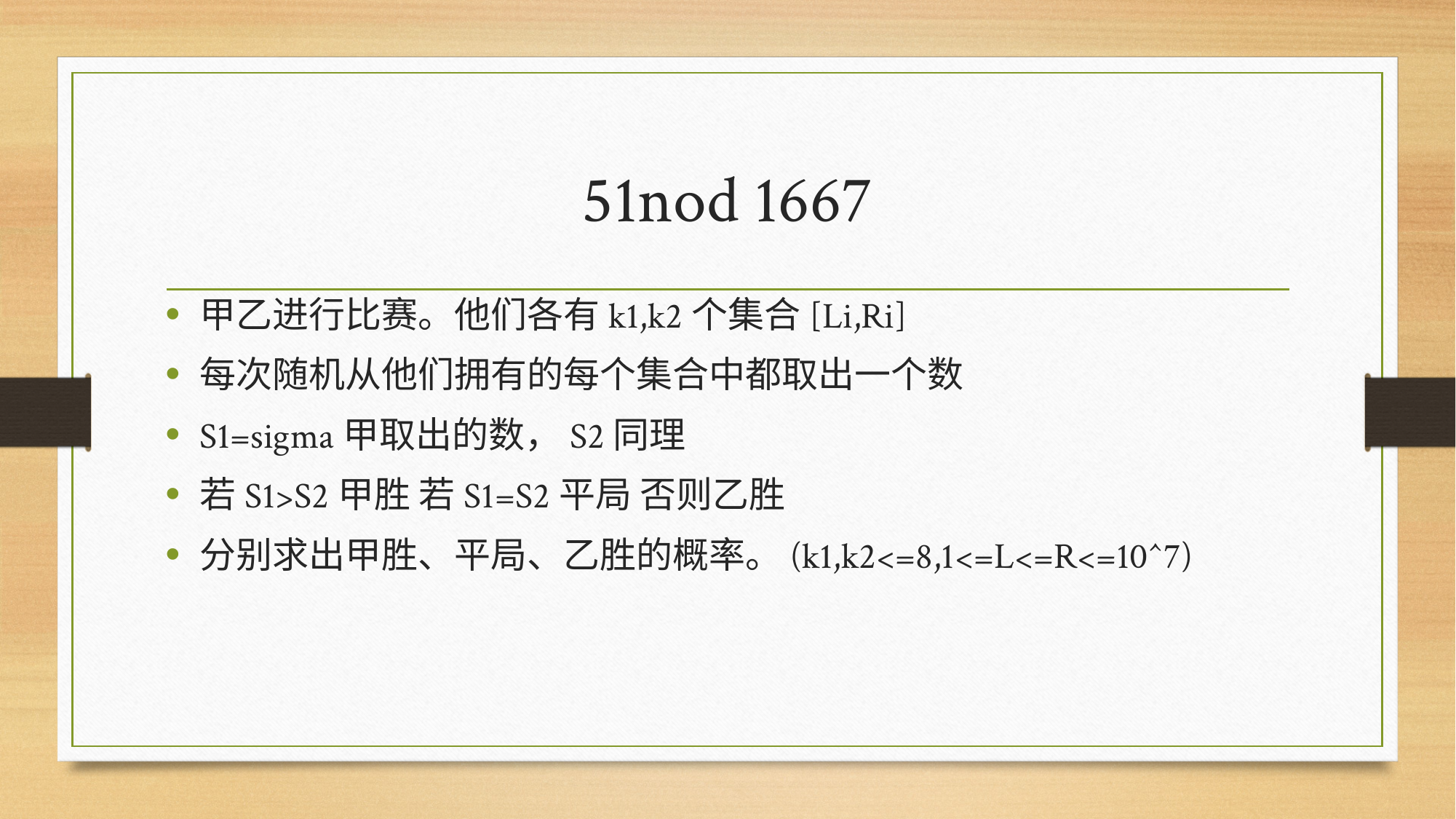

# 51nod 1667
甲乙进行比赛。他们各有k1,k2个集合[Li,Ri]
每次随机从他们拥有的每个集合中都取出一个数
S1=sigma甲取出的数，S2同理
若S1>S2甲胜 若S1=S2平局 否则乙胜
分别求出甲胜、平局、乙胜的概率。(k1,k2<=8,1<=L<=R<=10^7)